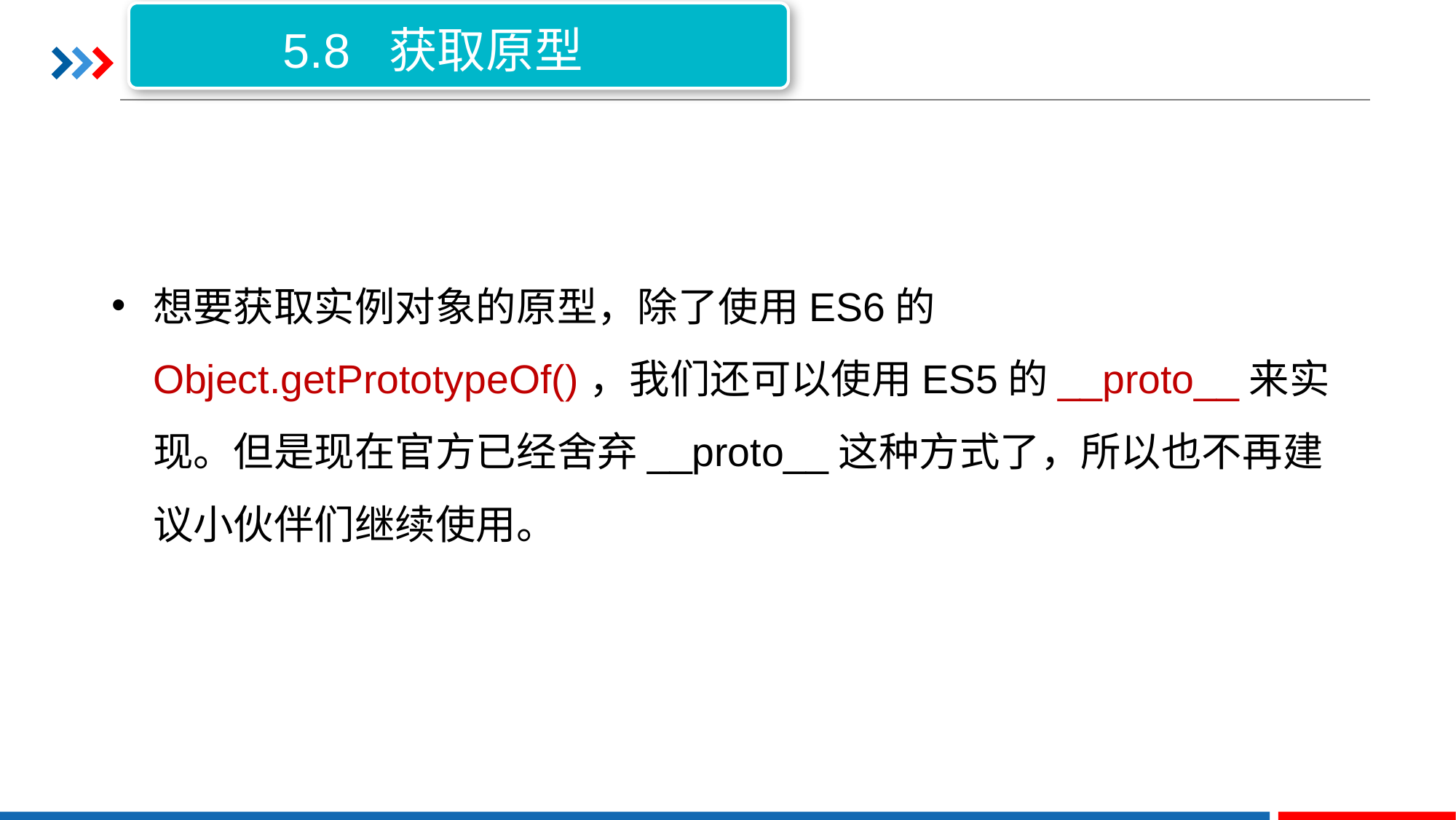

5.8  获取原型
想要获取实例对象的原型，除了使用ES6的Object.getPrototypeOf()，我们还可以使用ES5的__proto__来实现。但是现在官方已经舍弃__proto__这种方式了，所以也不再建议小伙伴们继续使用。